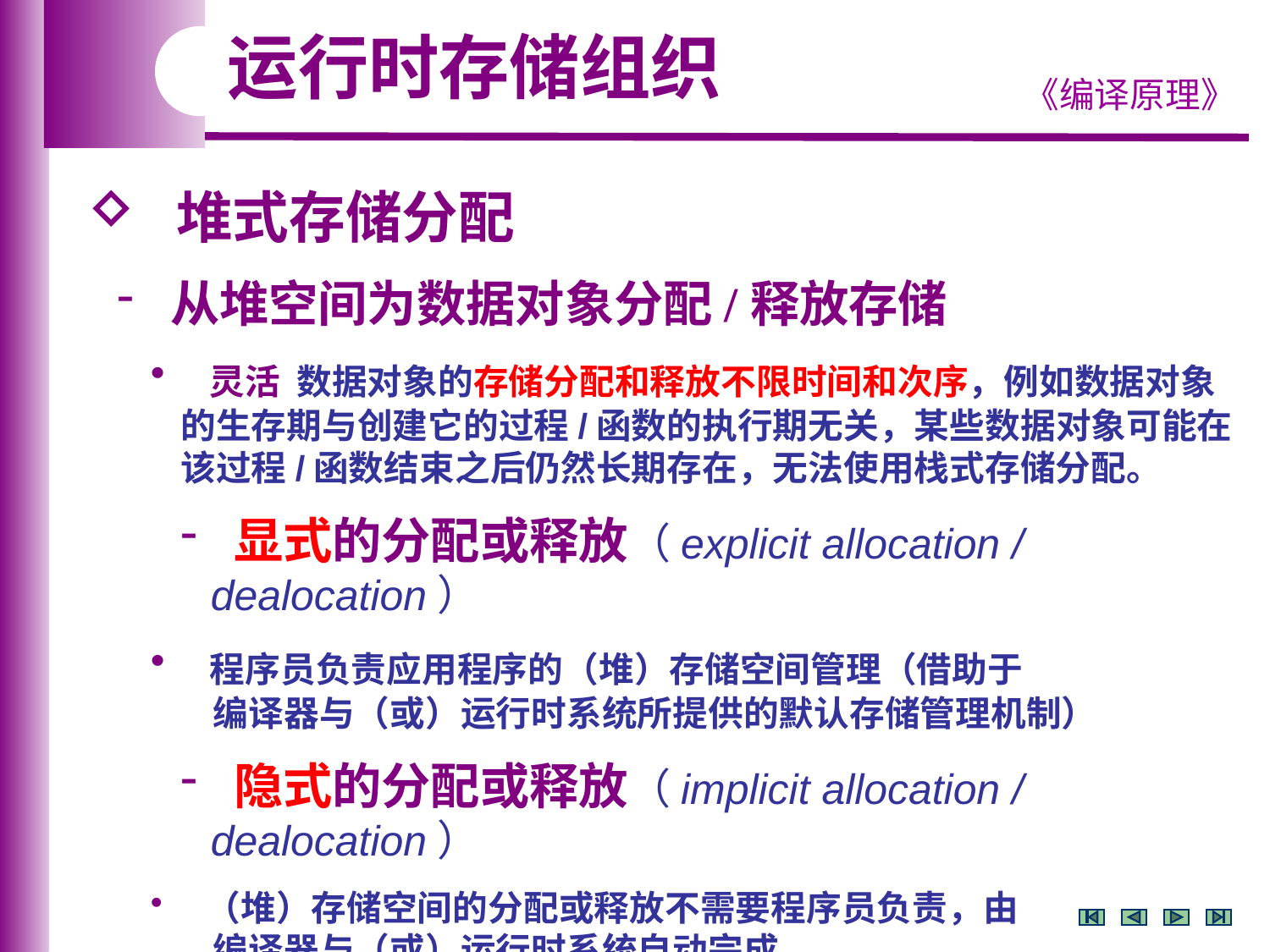

运行时存储组织
  堆式存储分配
 从堆空间为数据对象分配/释放存储

  灵活  数据对象的存储分配和释放不限时间和次序，例如数据对象的生存期与创建它的过程/函数的执行期无关，某些数据对象可能在该过程/函数结束之后仍然长期存在，无法使用栈式存储分配。

 显式的分配或释放（explicit allocation / dealocation）

  程序员负责应用程序的（堆）存储空间管理（借助于
   编译器与（或）运行时系统所提供的默认存储管理机制）

 隐式的分配或释放（implicit allocation / dealocation）

  （堆）存储空间的分配或释放不需要程序员负责，由
   编译器与（或）运行时系统自动完成